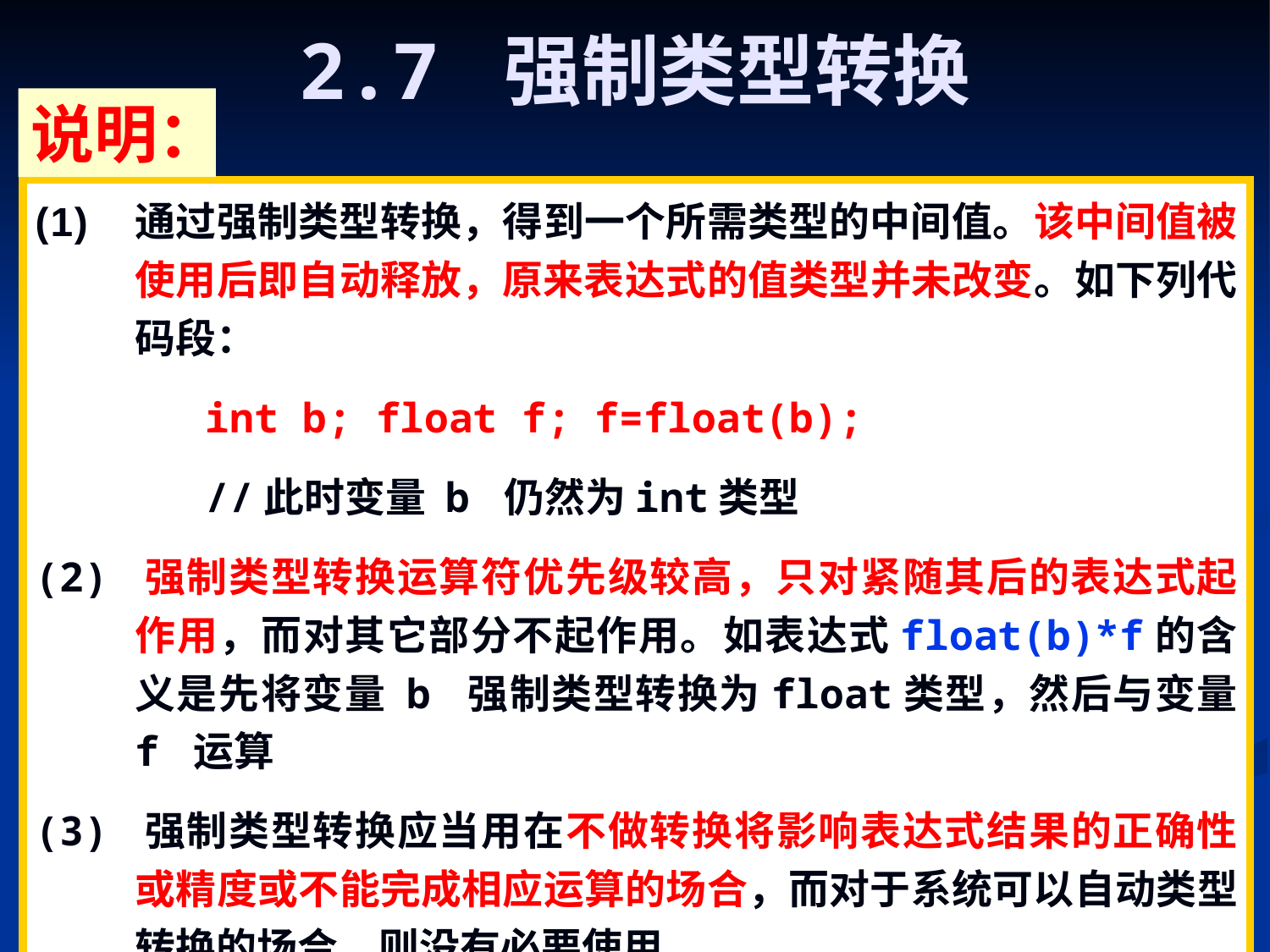

# 2.7 强制类型转换
说明：
通过强制类型转换，得到一个所需类型的中间值。该中间值被使用后即自动释放，原来表达式的值类型并未改变。如下列代码段：
       int b; float f; f=float(b);
       //此时变量 b 仍然为int类型
(2) 强制类型转换运算符优先级较高，只对紧随其后的表达式起作用，而对其它部分不起作用。如表达式float(b)*f的含义是先将变量 b 强制类型转换为float类型，然后与变量 f 运算
(3) 强制类型转换应当用在不做转换将影响表达式结果的正确性或精度或不能完成相应运算的场合，而对于系统可以自动类型转换的场合，则没有必要使用